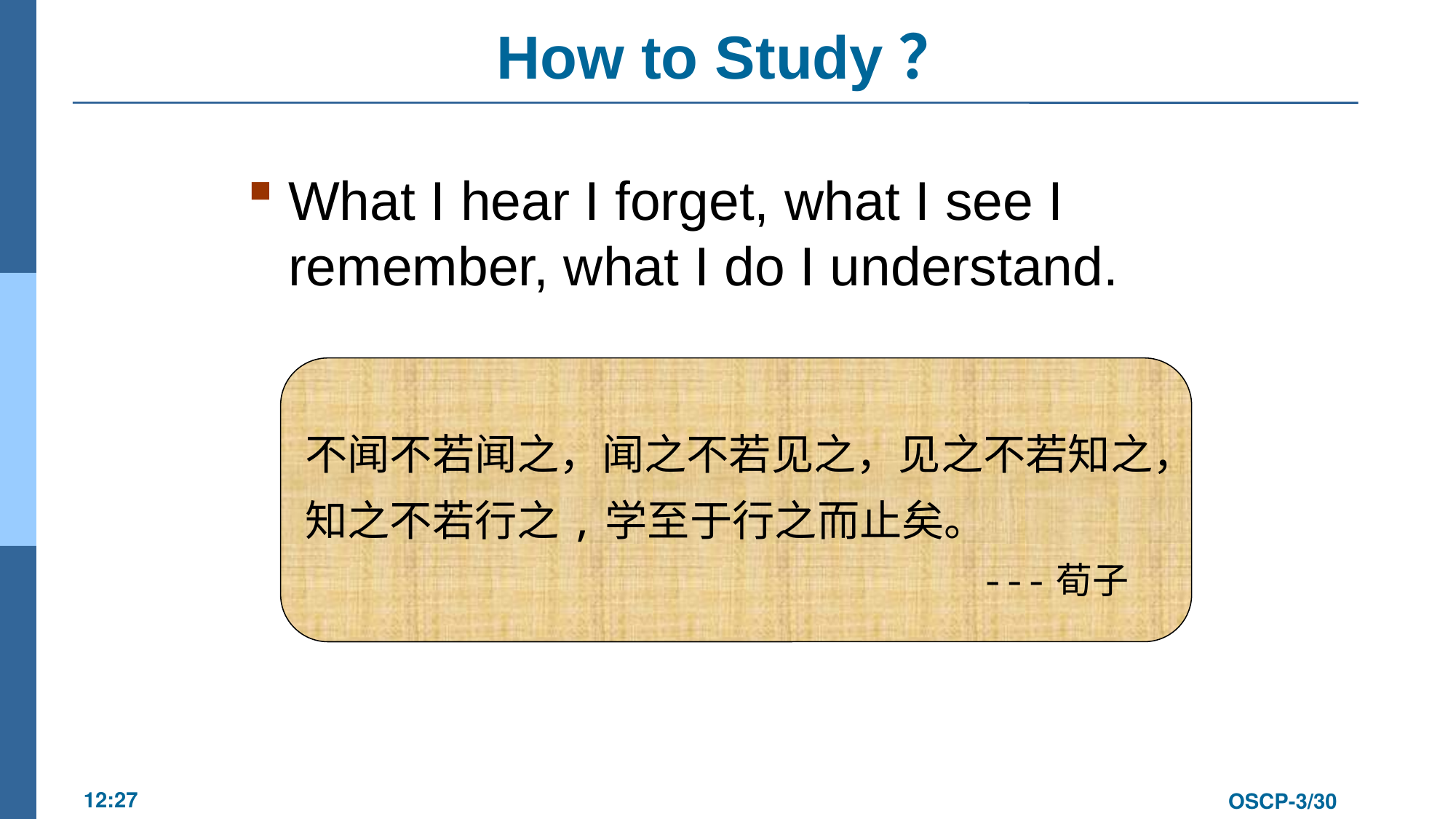

# How to Study？
What I hear I forget, what I see I remember, what I do I understand.

不闻不若闻之，闻之不若见之，见之不若知之，知之不若行之,学至于行之而止矣。
					      ---荀子